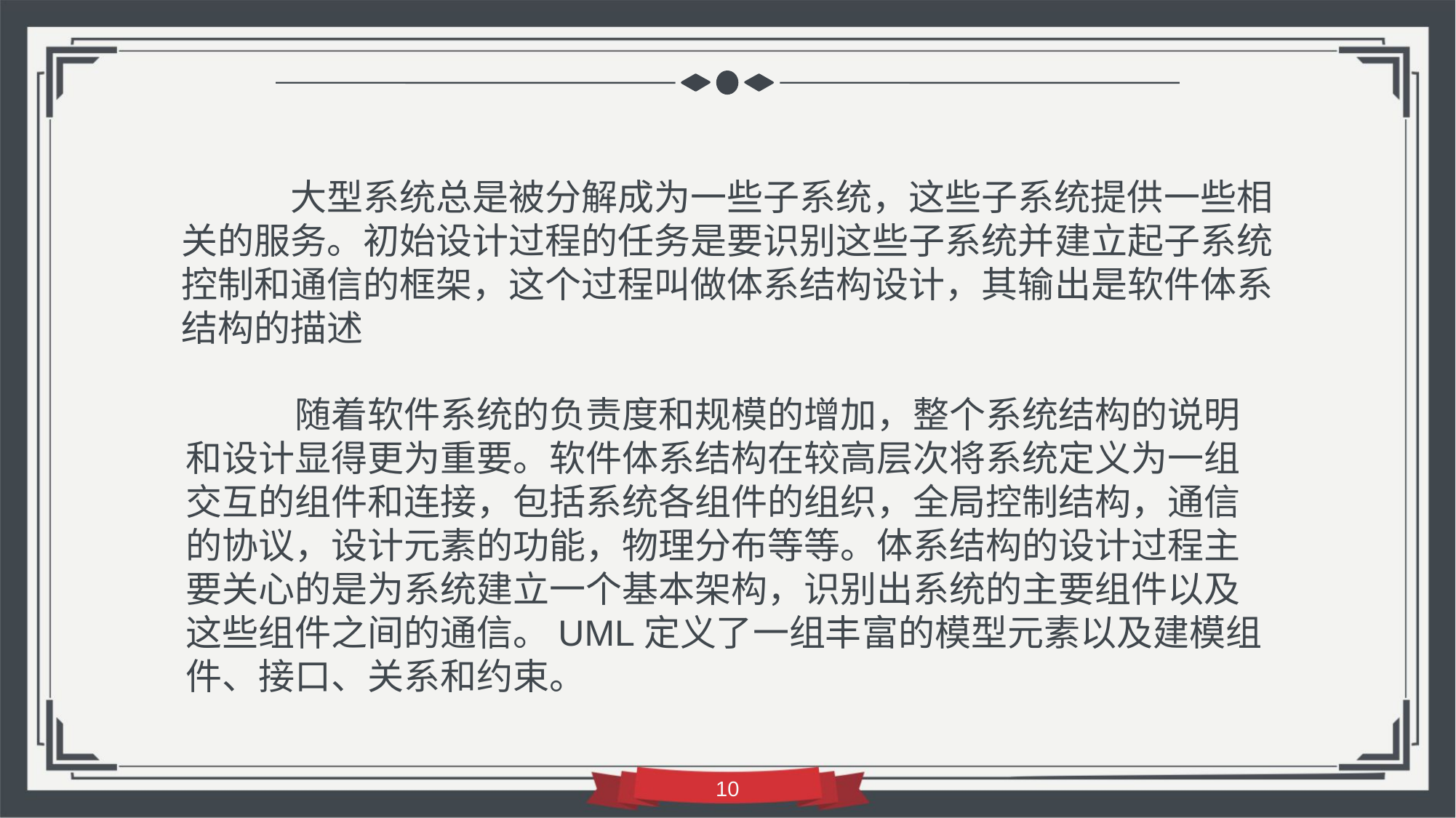

大型系统总是被分解成为一些子系统，这些子系统提供一些相关的服务。初始设计过程的任务是要识别这些子系统并建立起子系统控制和通信的框架，这个过程叫做体系结构设计，其输出是软件体系结构的描述
	随着软件系统的负责度和规模的增加，整个系统结构的说明和设计显得更为重要。软件体系结构在较高层次将系统定义为一组交互的组件和连接，包括系统各组件的组织，全局控制结构，通信的协议，设计元素的功能，物理分布等等。体系结构的设计过程主要关心的是为系统建立一个基本架构，识别出系统的主要组件以及这些组件之间的通信。UML定义了一组丰富的模型元素以及建模组件、接口、关系和约束。